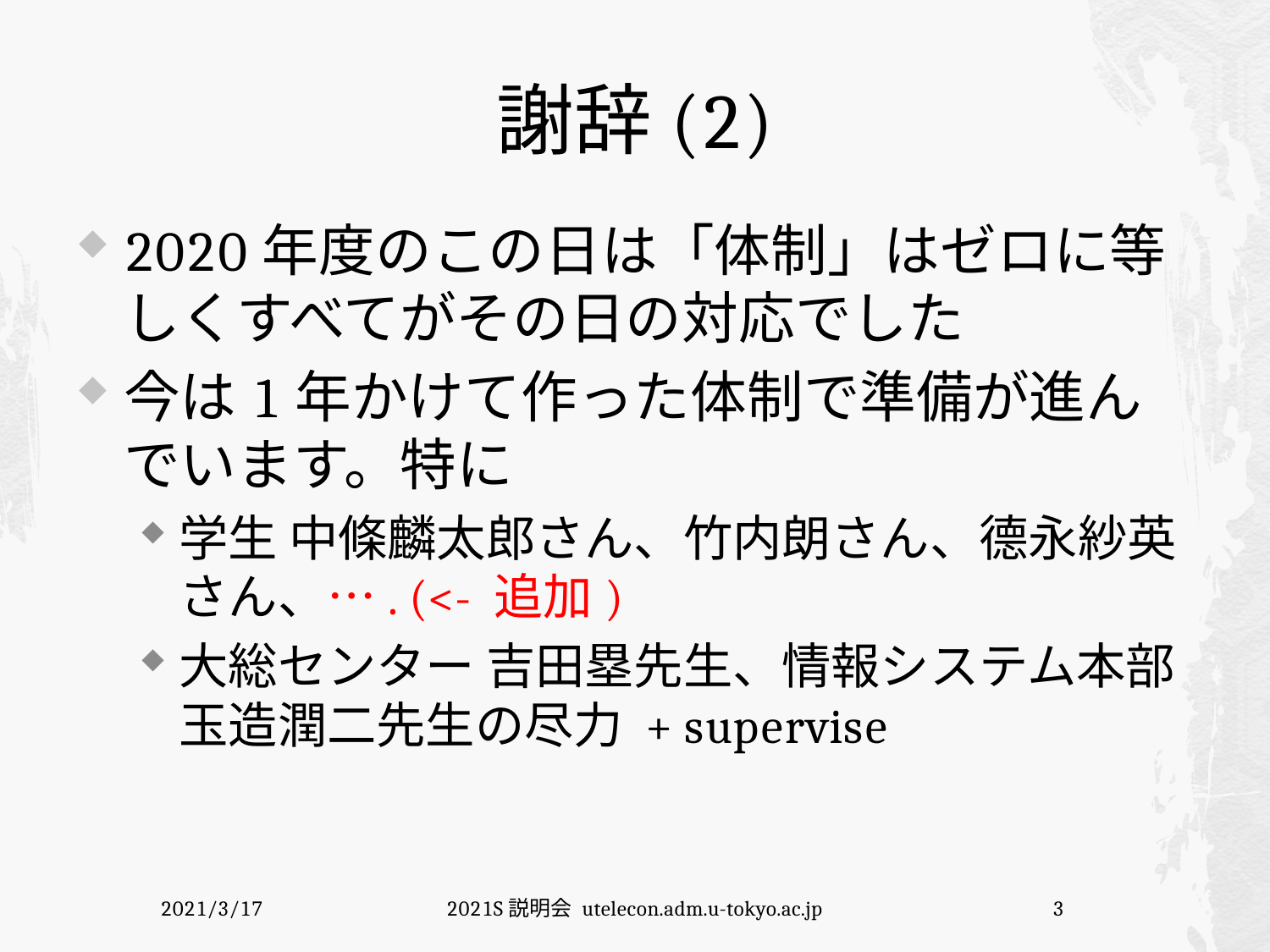

# 謝辞(2)
2020年度のこの日は「体制」はゼロに等しくすべてがその日の対応でした
今は1年かけて作った体制で準備が進んでいます。特に
学生 中條麟太郎さん、竹内朗さん、德永紗英さん、…. (<- 追加)
大総センター 吉田塁先生、情報システム本部 玉造潤二先生の尽力 + supervise
2021/3/17
2021S説明会 utelecon.adm.u-tokyo.ac.jp
3